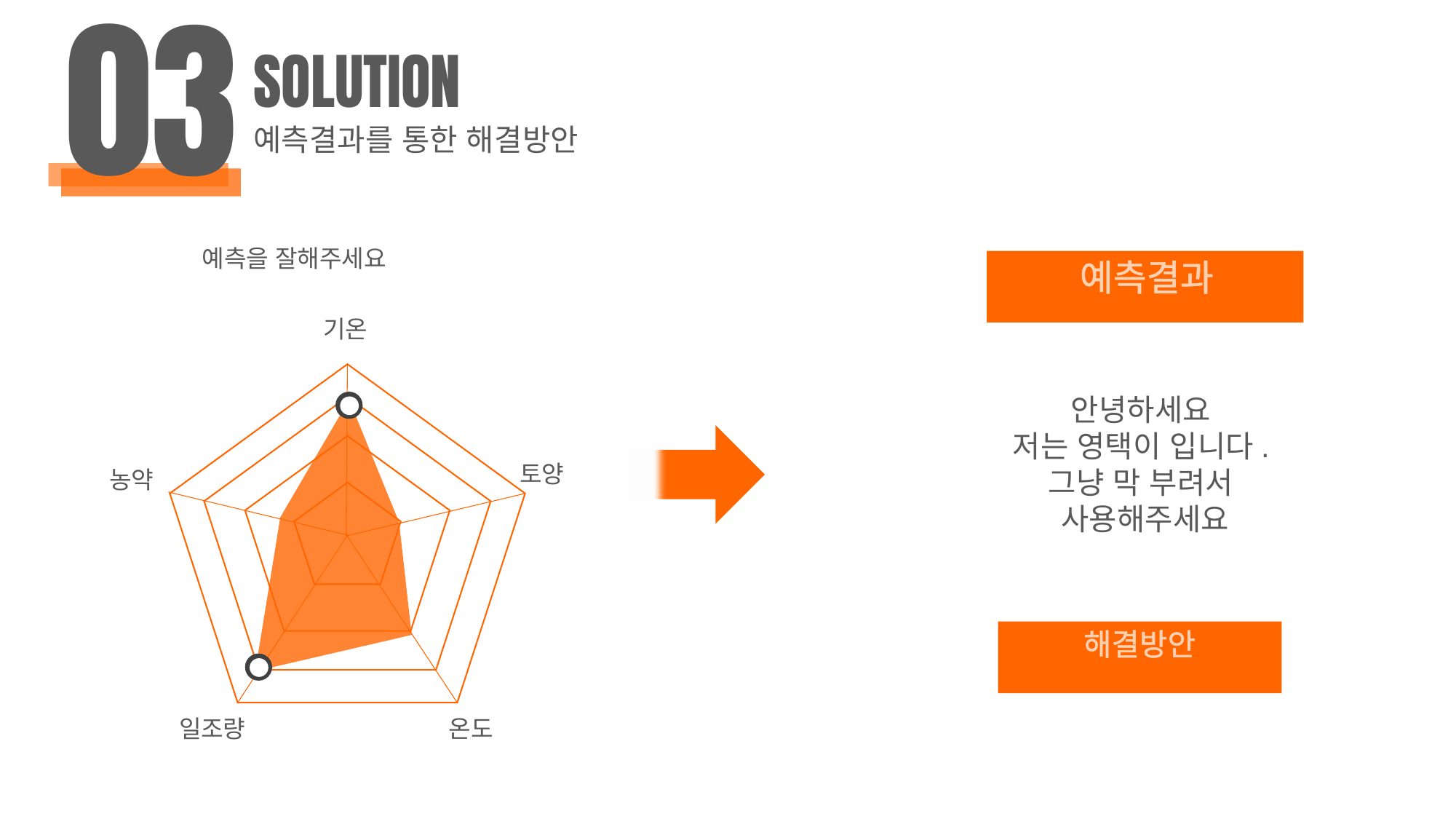

03
SOLUTION
예측결과를 통한 해결방안

예측을 잘해주세요
예측결과

기온

토양
농약

일조량
온도

안녕하세요
저는 영택이 입니다.
그냥 막 부려서
사용해주세요

해결방안